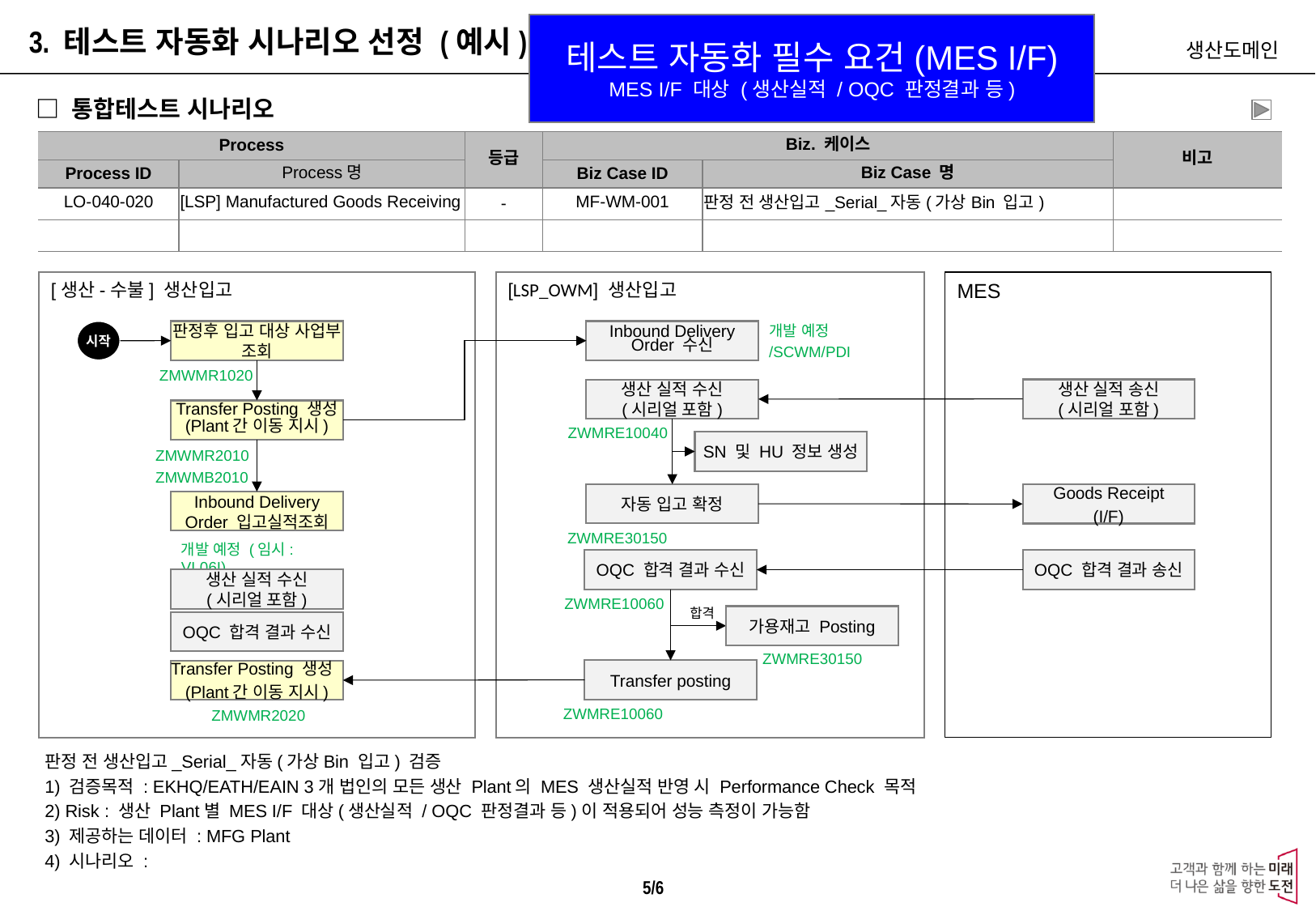

테스트 자동화 필수 요건(MES I/F)
MES I/F 대상 (생산실적 / OQC 판정결과 등)
3. 테스트 자동화 시나리오 선정 (예시)
생산도메인
□ 통합테스트 시나리오

| Process |  | 등급 | Biz. 케이스 |  | 비고 |
| --- | --- | --- | --- | --- | --- |
| Process ID | Process명 |  | Biz Case ID | Biz Case 명 |  |
| LO-040-020 | [LSP] Manufactured Goods Receiving | - | MF-WM-001 | 판정 전 생산입고\_Serial\_자동(가상Bin 입고) |  |
|  |  |  |  |  |  |
[생산-수불] 생산입고
[LSP_OWM] 생산입고
MES
| 시스템 | T-CODE | 프로그램명 |
| --- | --- | --- |
| LSP\_EWM | ZWMVE10020 | OQC Confirm Receipt management |
| NERP-MF-WM | ZMWMR1020 | Display MFG Plants for GR after OQC |
| LSP\_EWM | ZWMVE10030 ZWMVE11010 | Auto Receipt Management Auto Receipt Fixed Bin management |
| LSP\_EWM | ZWMRE10180 | Display Model Master |
| NERP-MF-WM | ZMWMR2010 ZMWMB2010 | Create IDO for Receiving MFG Product before OQC |
| NERP-MF-WM | ZMWMR2020 | Monitoring Inbound Delivery Order Creation |
| NERP-MF-WM | 개발 예정 (임시: VL06I) | Display Inbound DeliveryHistory |
| LSP\_EWM | 개발 예정 /SCWM/PDI | Maintain Inbound Delivery |
| LSP\_EWM | ZWMRE10040 | Display Actual Production Result |
| LSP\_EWM | ZWMRE10040 | Display Actual Production Result Maintain Inbound Delivery |
| LSP\_EWM | ZWMRE30150 | Maintain Inbound Delivery Bin Stock Report |
| LSP\_EWM | ZWMRE30150 | Bin Stock Report |
| NERP-MF-WM | 개발 예정 (임시: VL06I) | Display Inbound DeliveryHistory |
| LSP\_EWM | ZWMRE10040 | Display Actual Production Result |
| LSP\_EWM | ZWMRE10060 | Display Production Result (OQC) |
| LSP\_EWM | ZWMRE30150 | Bin Stock Report |
| LSP\_EWM | ZWMRE10060 | Display Production Result (OQC) |
| NERP-MF-WM | ZMWMR2020 | Monitoring Inbound Delivery Order Creation |
시작
판정후 입고 대상 사업부 조회
Inbound Delivery Order 수신
개발 예정
/SCWM/PDI
ZMWMR1020
생산 실적 송신
(시리얼 포함)
생산 실적 수신
(시리얼 포함)
Transfer Posting 생성
(Plant간 이동 지시)
ZWMRE10040
SN 및 HU 정보 생성
ZMWMR2010
ZMWMB2010
자동 입고 확정
Goods Receipt
(I/F)
Inbound Delivery Order 입고실적조회
ZWMRE30150
개발 예정 (임시: VL06I)
OQC 합격 결과 수신
OQC 합격 결과 송신
생산 실적 수신
(시리얼 포함)
ZWMRE10060
합격
가용재고 Posting
OQC 합격 결과 수신
ZWMRE30150
Transfer posting
Transfer Posting 생성
(Plant간 이동 지시)
ZMWMR2020
ZWMRE10060
판정 전 생산입고_Serial_자동(가상Bin 입고) 검증
1) 검증목적 : EKHQ/EATH/EAIN 3개 법인의 모든 생산 Plant의 MES 생산실적 반영 시 Performance Check 목적
2) Risk : 생산 Plant별 MES I/F 대상(생산실적 / OQC 판정결과 등)이 적용되어 성능 측정이 가능함
3) 제공하는 데이터 : MFG Plant
4) 시나리오 :
5/6